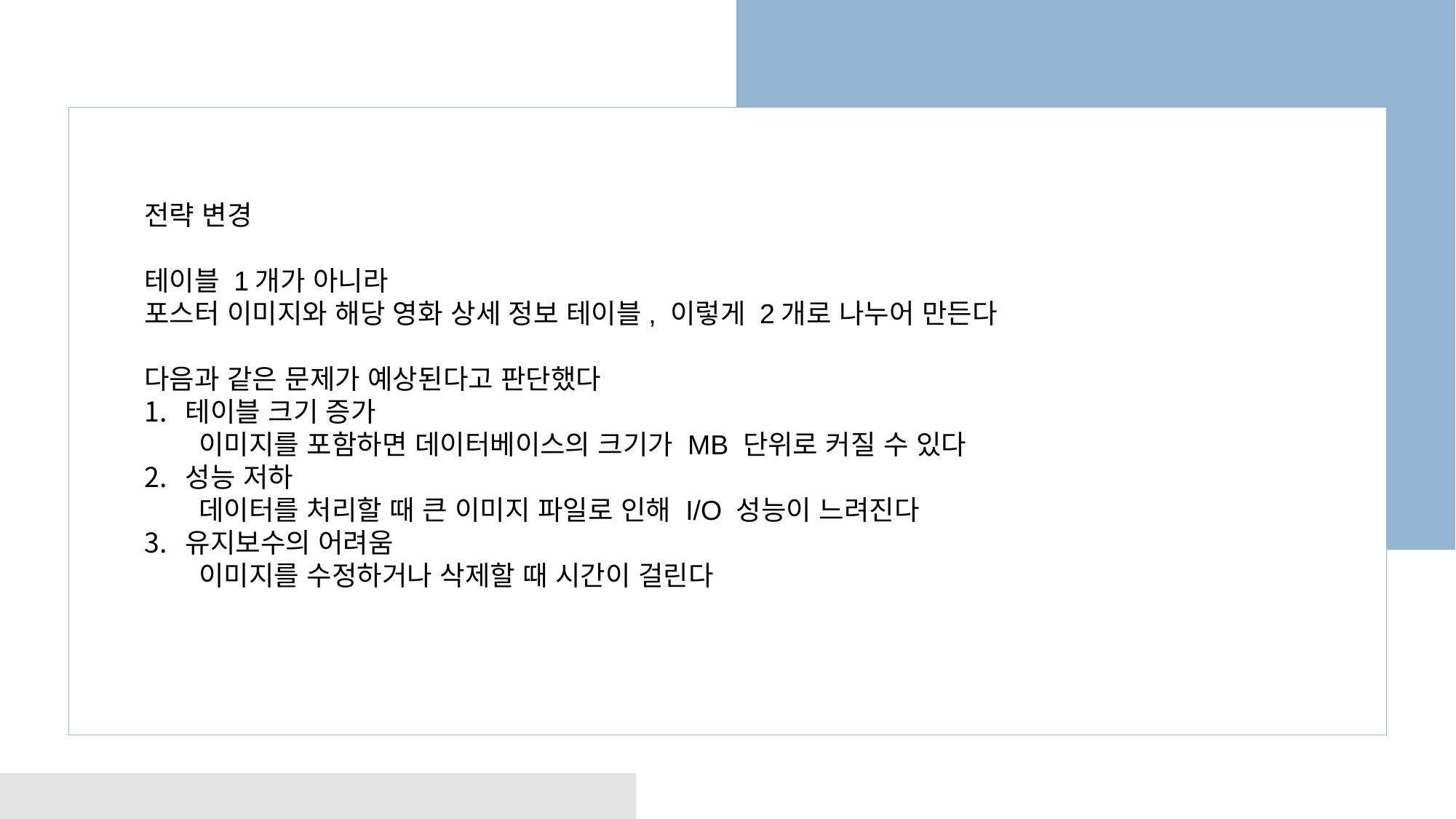

전략 변경

테이블 1개가 아니라
포스터 이미지와 해당 영화 상세 정보 테이블, 이렇게 2개로 나누어 만든다

다음과 같은 문제가 예상된다고 판단했다
테이블 크기 증가
이미지를 포함하면 데이터베이스의 크기가 MB 단위로 커질 수 있다
성능 저하
데이터를 처리할 때 큰 이미지 파일로 인해 I/O 성능이 느려진다
유지보수의 어려움
이미지를 수정하거나 삭제할 때 시간이 걸린다